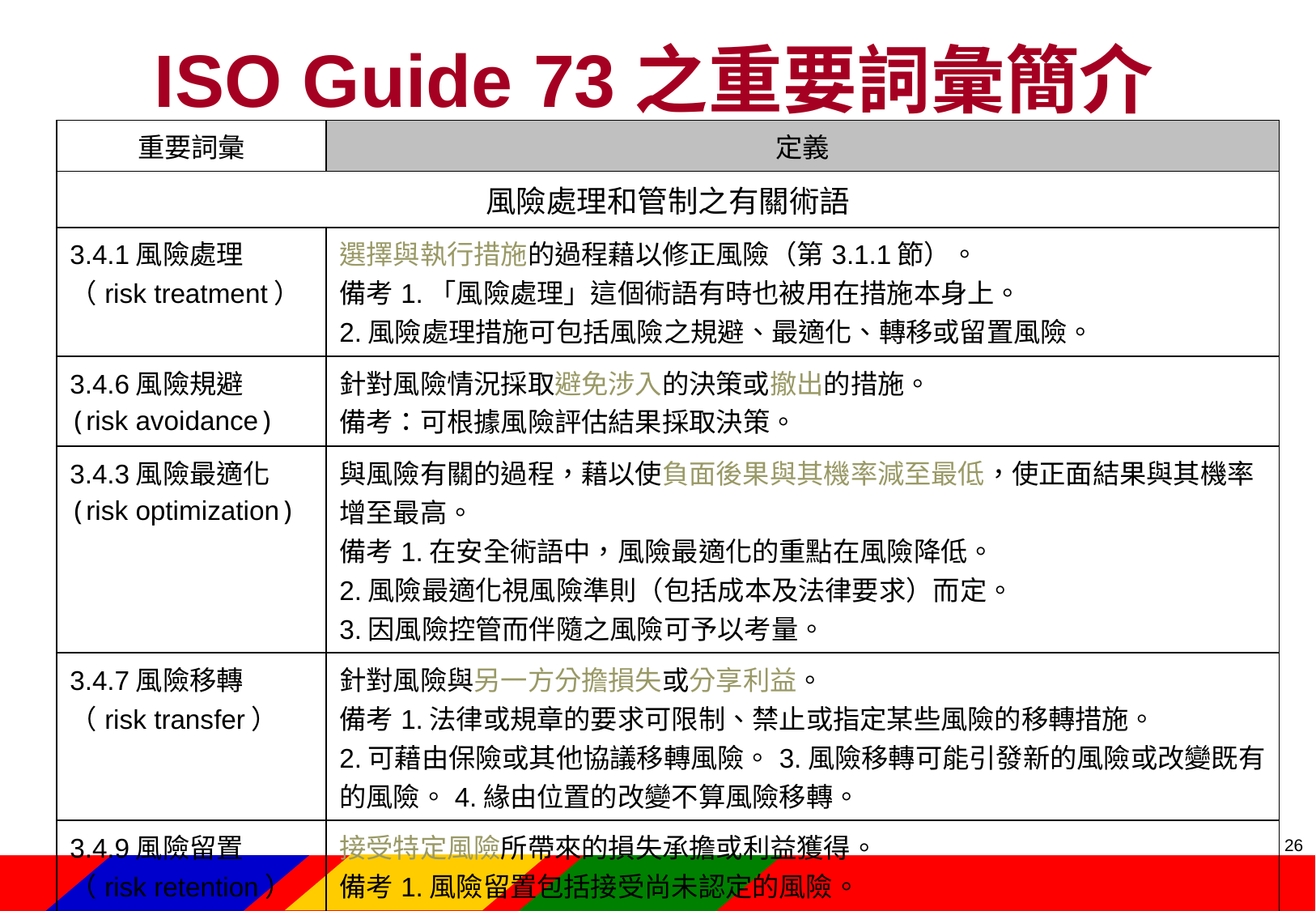

ISO Guide 73之重要詞彙簡介
| 重要詞彙 | 定義 |
| --- | --- |
| 風險處理和管制之有關術語 |  |
| 3.4.1風險處理 （risk treatment） | 選擇與執行措施的過程藉以修正風險（第3.1.1節）。 備考1.「風險處理」這個術語有時也被用在措施本身上。 2.風險處理措施可包括風險之規避、最適化、轉移或留置風險。 |
| 3.4.6風險規避 (risk avoidance) | 針對風險情況採取避免涉入的決策或撤出的措施。 備考：可根據風險評估結果採取決策。 |
| 3.4.3風險最適化 (risk optimization) | 與風險有關的過程，藉以使負面後果與其機率減至最低，使正面結果與其機率增至最高。 備考1.在安全術語中，風險最適化的重點在風險降低。 2.風險最適化視風險準則（包括成本及法律要求）而定。 3.因風險控管而伴隨之風險可予以考量。 |
| 3.4.7風險移轉 （risk transfer） | 針對風險與另一方分擔損失或分享利益。 備考1.法律或規章的要求可限制、禁止或指定某些風險的移轉措施。 2.可藉由保險或其他協議移轉風險。3.風險移轉可能引發新的風險或改變既有的風險。4.緣由位置的改變不算風險移轉。 |
| 3.4.9風險留置 （risk retention） | 接受特定風險所帶來的損失承擔或利益獲得。 備考1.風險留置包括接受尚未認定的風險。 2.風險留置不包括保險或其他移轉方式的處理措施。 3.對風險準則之接受與依賴程度可能有所差異。 |
26